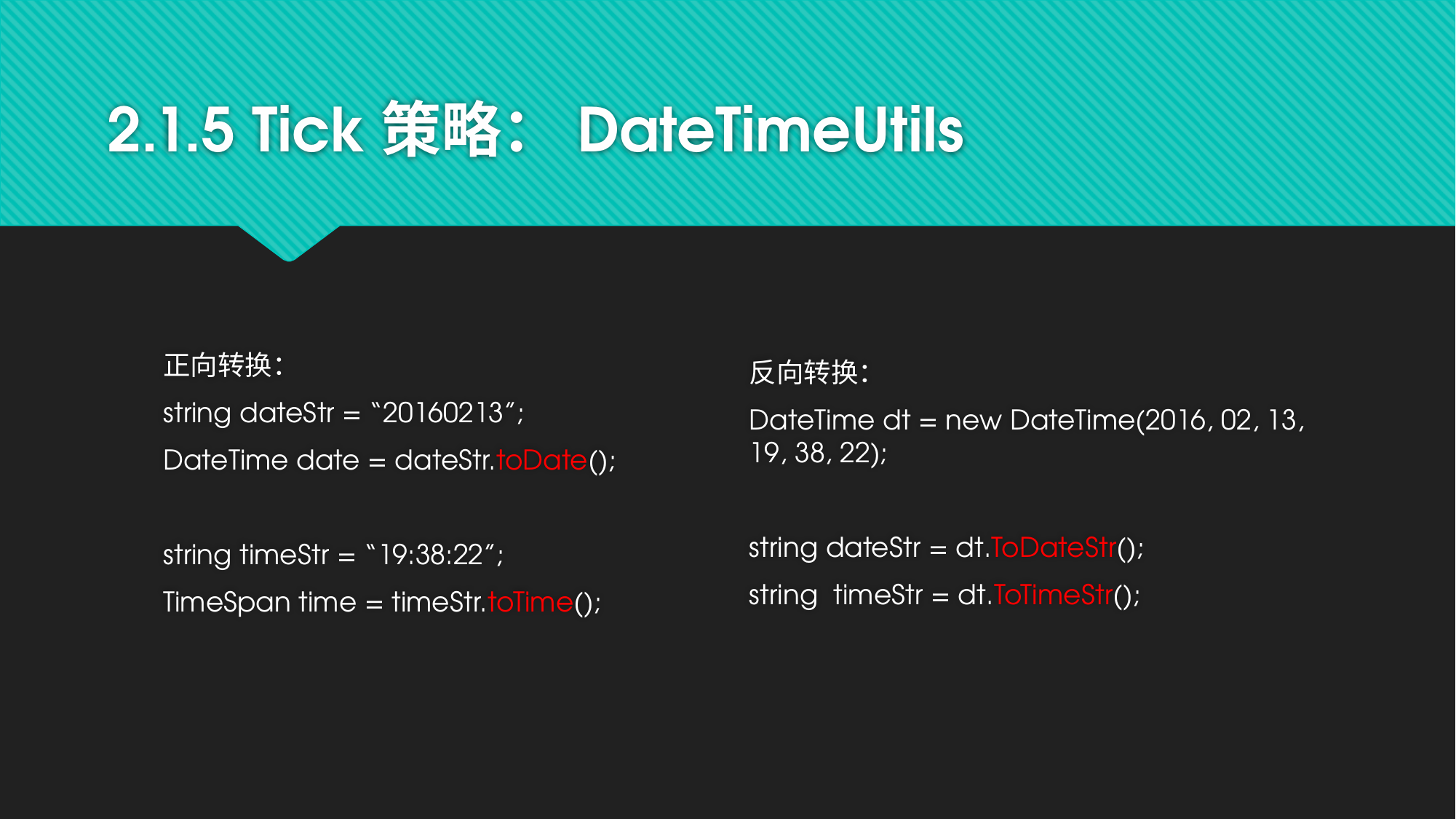

# 2.1.5 Tick策略：DateTimeUtils
正向转换：
string dateStr = “20160213”;
DateTime date = dateStr.toDate();

string timeStr = “19:38:22”;
TimeSpan time = timeStr.toTime();
反向转换：
DateTime dt = new DateTime(2016, 02, 13, 19, 38, 22);

string dateStr = dt.ToDateStr();
string  timeStr = dt.ToTimeStr();